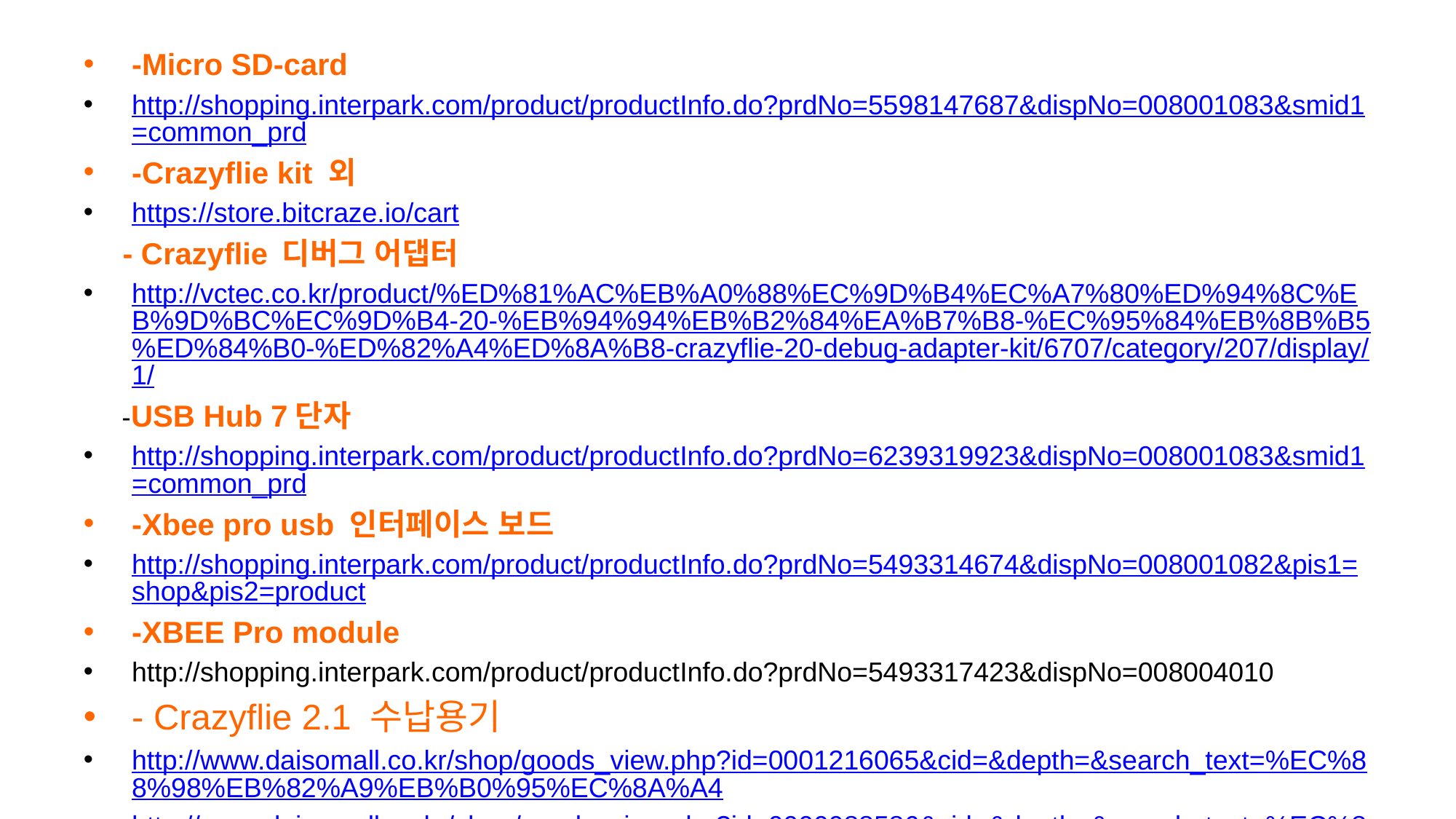

-Micro SD-card
http://shopping.interpark.com/product/productInfo.do?prdNo=5598147687&dispNo=008001083&smid1=common_prd
-Crazyflie kit 외
https://store.bitcraze.io/cart
     - Crazyflie 디버그 어댑터
http://vctec.co.kr/product/%ED%81%AC%EB%A0%88%EC%9D%B4%EC%A7%80%ED%94%8C%EB%9D%BC%EC%9D%B4-20-%EB%94%94%EB%B2%84%EA%B7%B8-%EC%95%84%EB%8B%B5%ED%84%B0-%ED%82%A4%ED%8A%B8-crazyflie-20-debug-adapter-kit/6707/category/207/display/1/
     -USB Hub 7단자
http://shopping.interpark.com/product/productInfo.do?prdNo=6239319923&dispNo=008001083&smid1=common_prd
-Xbee pro usb 인터페이스 보드
http://shopping.interpark.com/product/productInfo.do?prdNo=5493314674&dispNo=008001082&pis1=shop&pis2=product
-XBEE Pro module
http://shopping.interpark.com/product/productInfo.do?prdNo=5493317423&dispNo=008004010
- Crazyflie 2.1 수납용기
http://www.daisomall.co.kr/shop/goods_view.php?id=0001216065&cid=&depth=&search_text=%EC%88%98%EB%82%A9%EB%B0%95%EC%8A%A4
http://www.daisomall.co.kr/shop/goods_view.php?id=0000088586&cid=&depth=&search_text=%EC%8A%A4%ED%86%A1%EB%B0%95%EC%8A%A4
http://www.daisomall.co.kr/deal/lowdeal_view.php?id=0001405226&cid=&depth=&search_text=%EB%A6%AC%EB%B9%99%EB%B0%95%EC%8A%A4